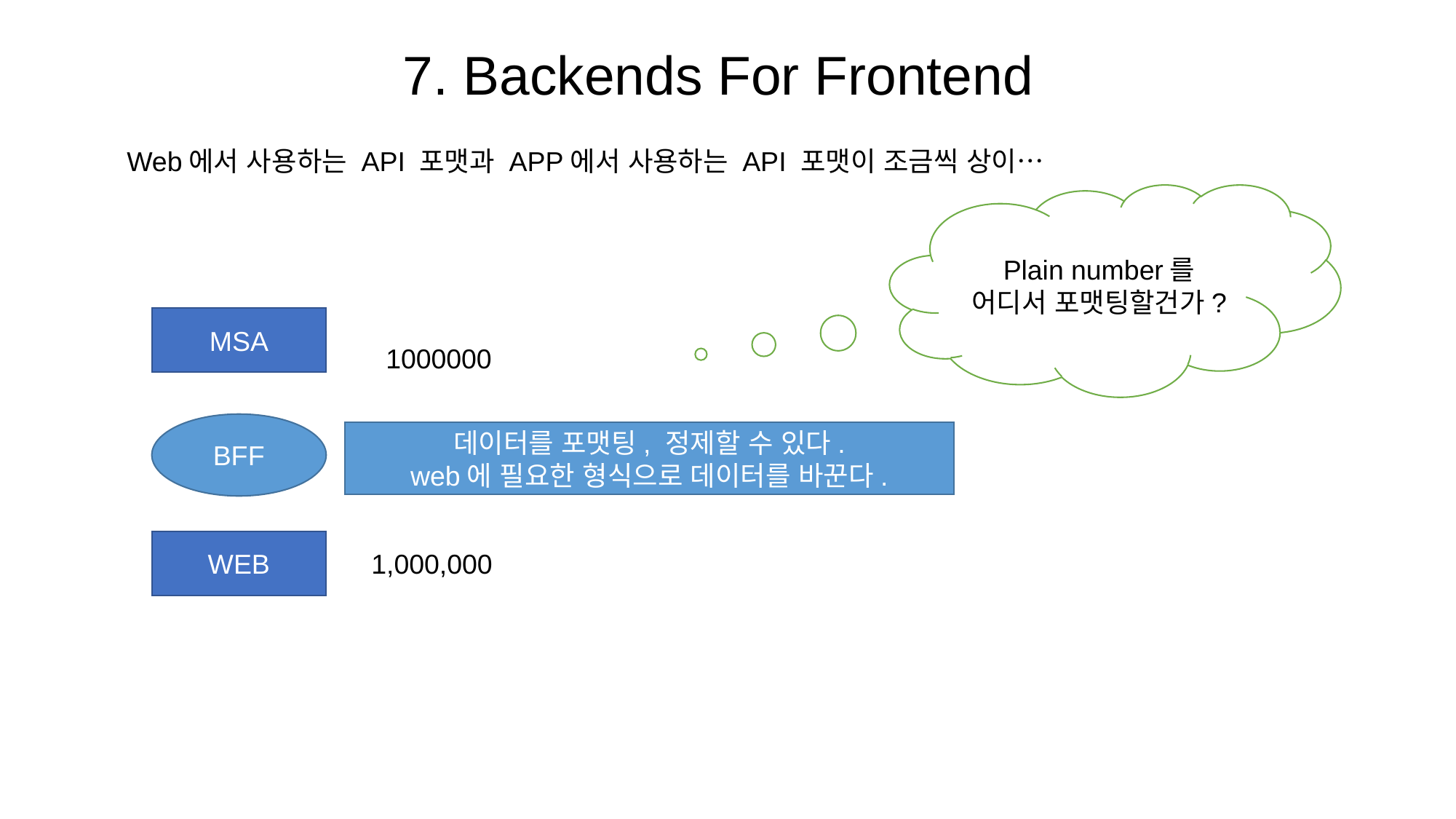

# 7. Backends For Frontend
Web에서 사용하는 API 포맷과 APP에서 사용하는 API 포맷이 조금씩 상이…
Plain number를 어디서 포맷팅할건가?
MSA
1000000
BFF

데이터를 포맷팅, 정제할 수 있다.
web에 필요한 형식으로 데이터를 바꾼다.

WEB
1,000,000